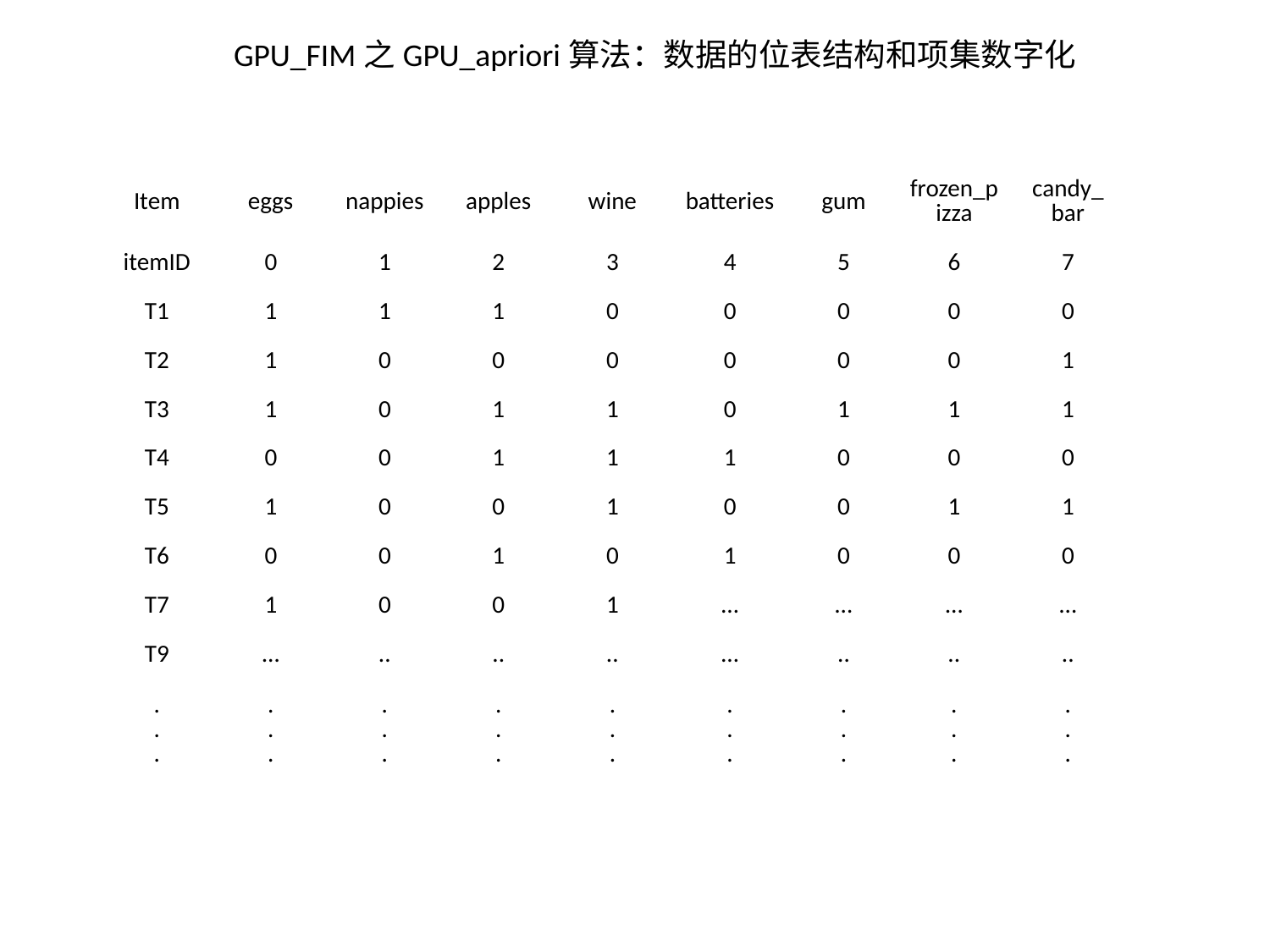

GPU_FIM之GPU_apriori算法：数据的位表结构和项集数字化
| Item | eggs | nappies | apples | wine | batteries | gum | frozen\_pizza | candy\_ bar |
| --- | --- | --- | --- | --- | --- | --- | --- | --- |
| itemID | 0 | 1 | 2 | 3 | 4 | 5 | 6 | 7 |
| T1 | 1 | 1 | 1 | 0 | 0 | 0 | 0 | 0 |
| T2 | 1 | 0 | 0 | 0 | 0 | 0 | 0 | 1 |
| T3 | 1 | 0 | 1 | 1 | 0 | 1 | 1 | 1 |
| T4 | 0 | 0 | 1 | 1 | 1 | 0 | 0 | 0 |
| T5 | 1 | 0 | 0 | 1 | 0 | 0 | 1 | 1 |
| T6 | 0 | 0 | 1 | 0 | 1 | 0 | 0 | 0 |
| T7 | 1 | 0 | 0 | 1 | … | … | … | … |
| T9 | … | .. | .. | .. | … | .. | .. | .. |
| . . . | . . . | . . . | . . . | . . . | . . . | . . . | . . . | . . . |